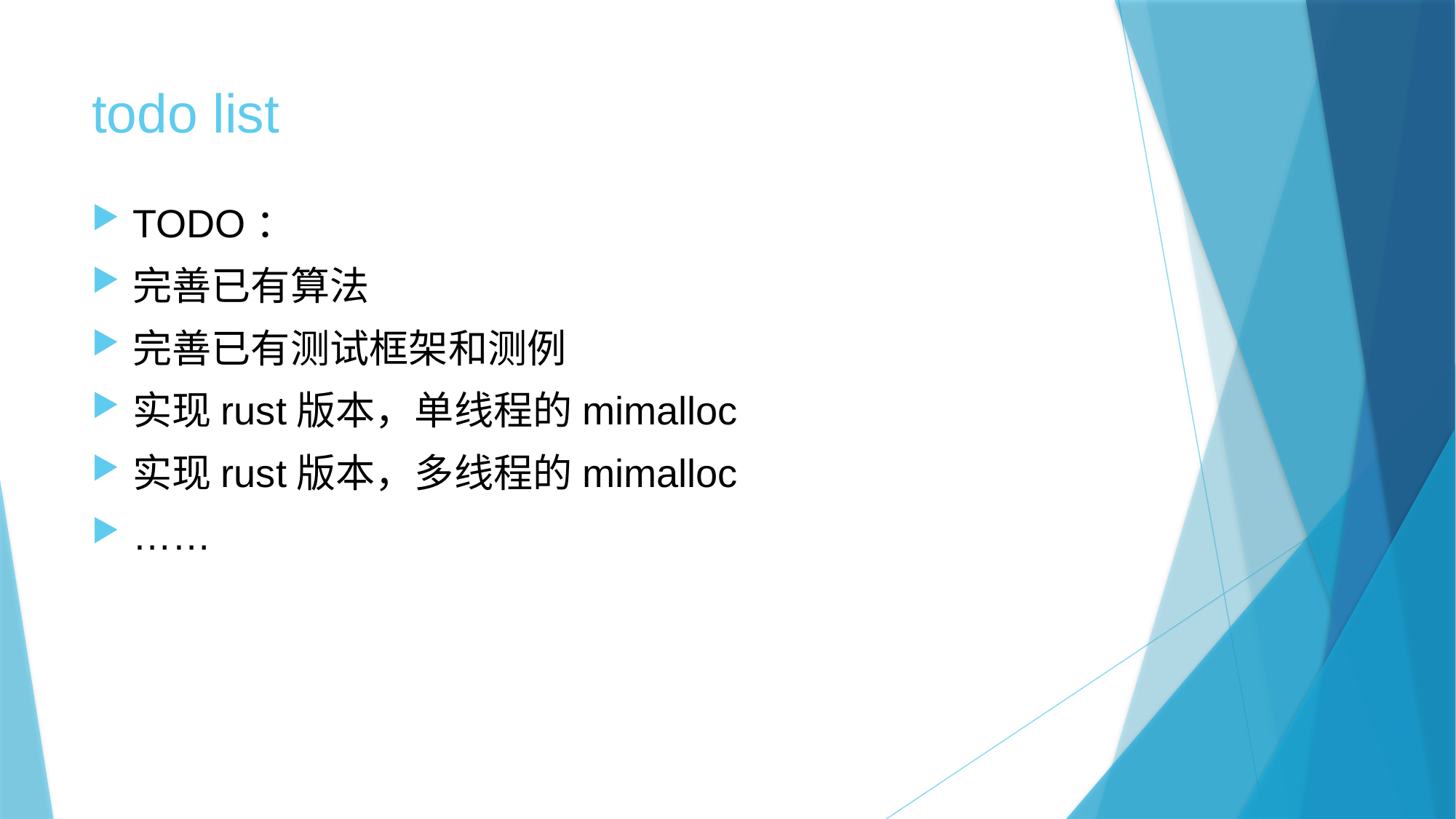

# todo list
TODO：
完善已有算法
完善已有测试框架和测例
实现rust版本，单线程的mimalloc
实现rust版本，多线程的mimalloc
……